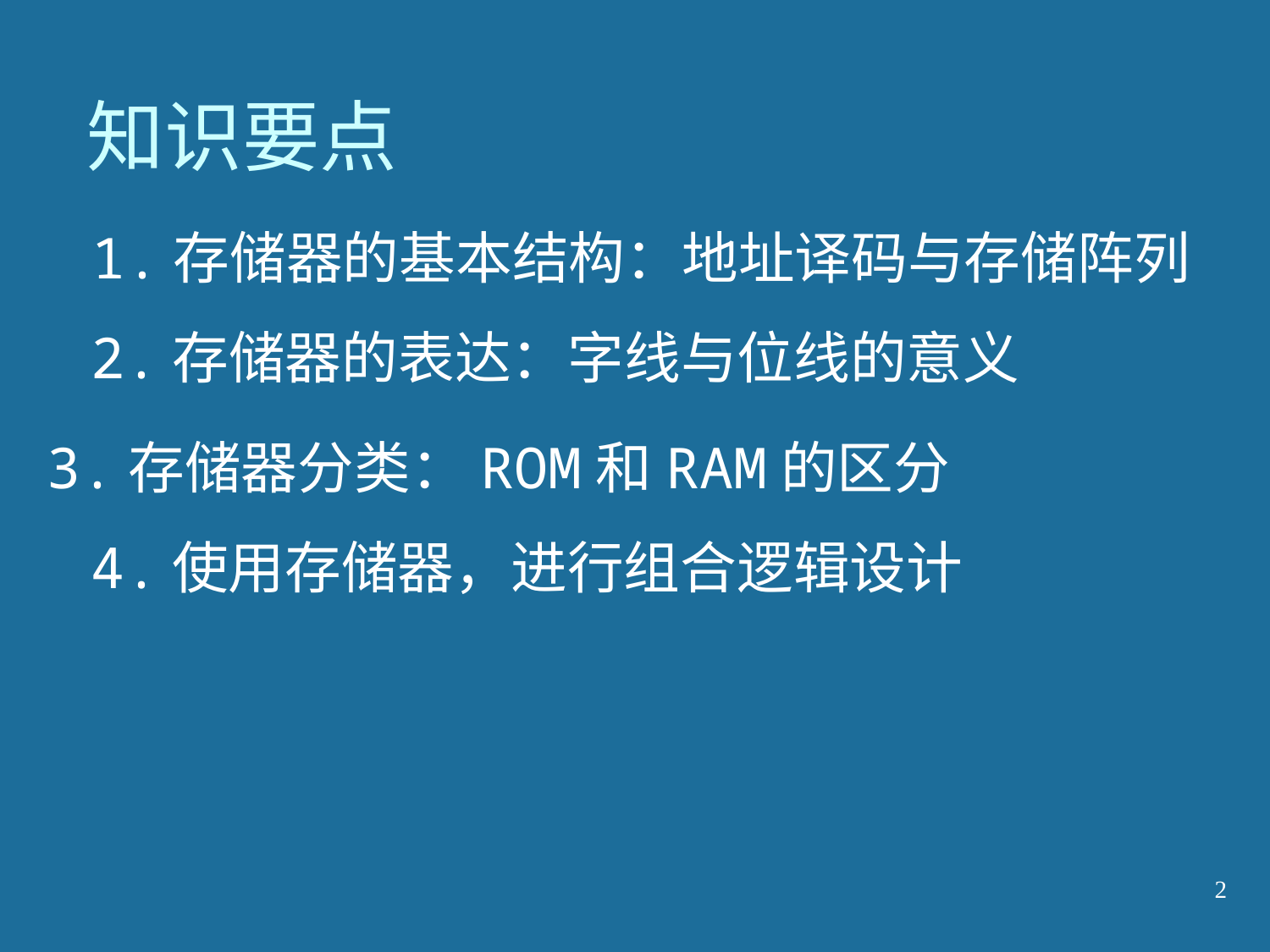

知识要点
1.存储器的基本结构：地址译码与存储阵列
2.存储器的表达：字线与位线的意义
3.存储器分类：ROM和RAM的区分
4.使用存储器，进行组合逻辑设计
2